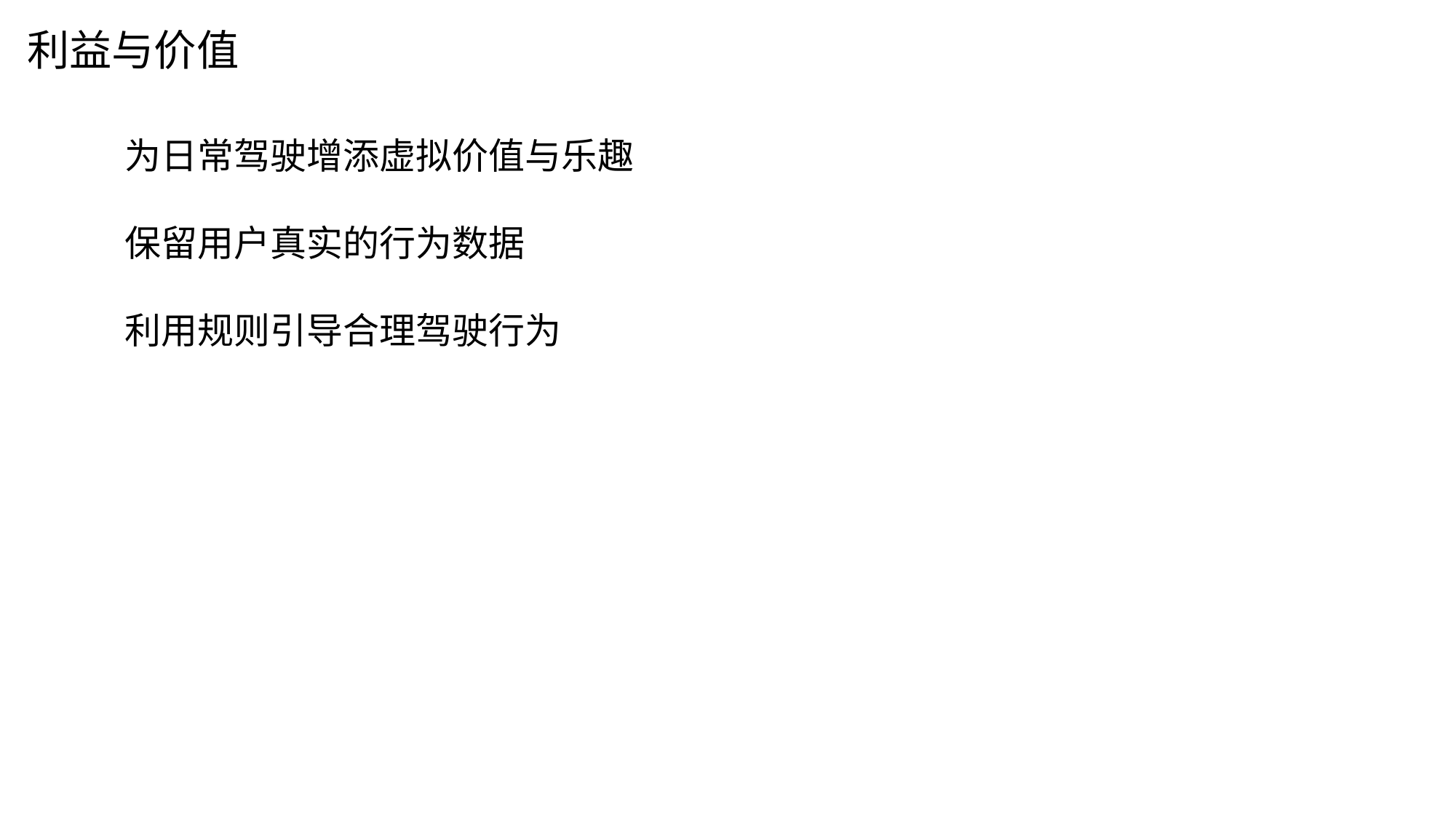

利益与价值
为日常驾驶增添虚拟价值与乐趣

保留用户真实的行为数据

利用规则引导合理驾驶行为